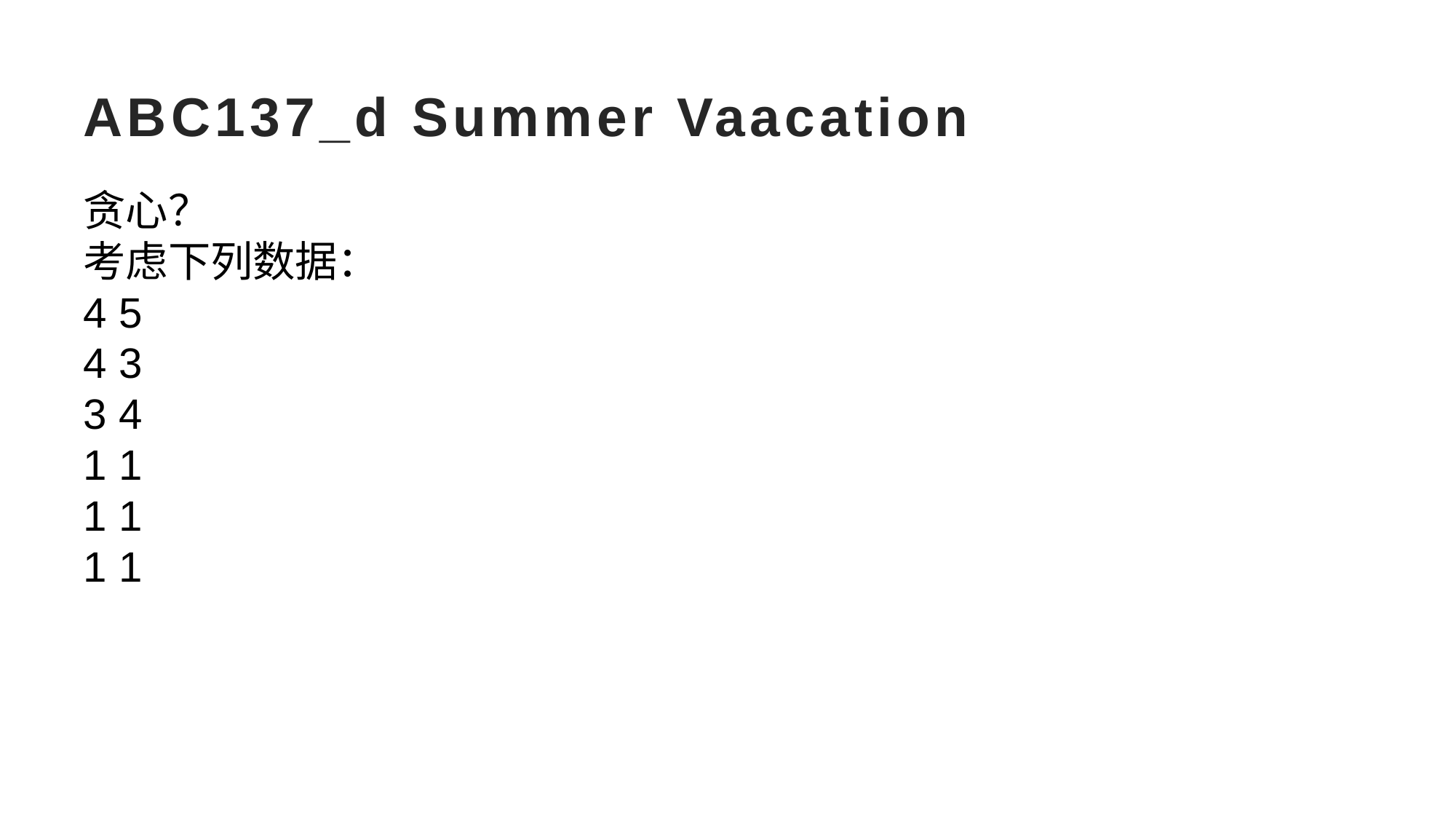

贪心？
考虑下列数据：
4 5
4 3
3 4
1 1
1 1
1 1
# ABC137_d Summer Vaacation